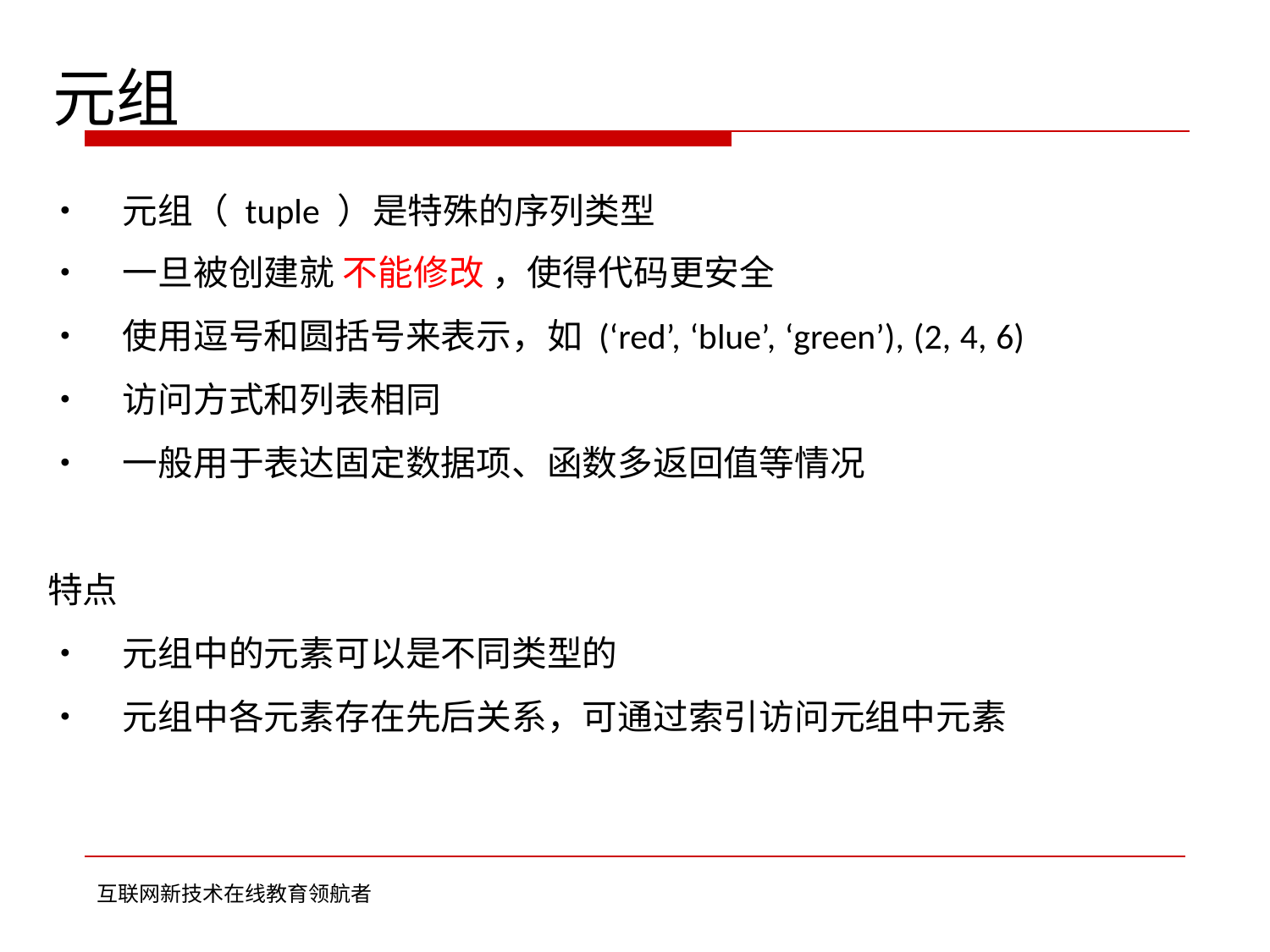

元组

•    元组（ tuple ）是特殊的序列类型
•    一旦被创建就 不能修改 ，使得代码更安全
•    使用逗号和圆括号来表示，如 (‘red’, ‘blue’, ‘green’), (2, 4, 6)
•    访问方式和列表相同
•    一般用于表达固定数据项、函数多返回值等情况

特点
•    元组中的元素可以是不同类型的
•    元组中各元素存在先后关系，可通过索引访问元组中元素

互联网新技术在线教育领航者